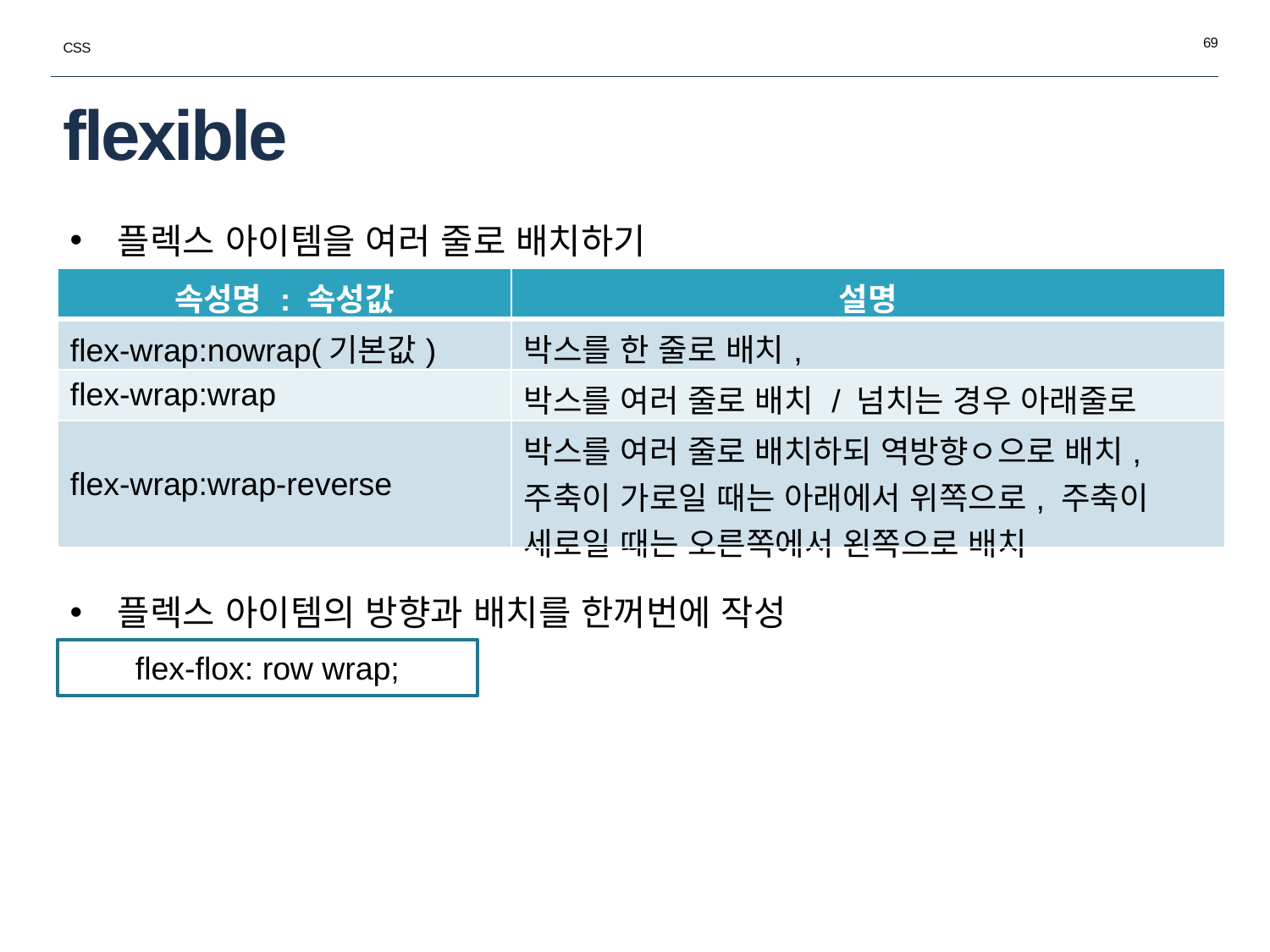

69
CSS
# flexible
플렉스 아이템을 여러 줄로 배치하기
| 속성명 : 속성값 | 설명 |
| --- | --- |
| flex-wrap:nowrap(기본값) | 박스를 한 줄로 배치, |
| flex-wrap:wrap | 박스를 여러 줄로 배치 / 넘치는 경우 아래줄로 |
| flex-wrap:wrap-reverse | 박스를 여러 줄로 배치하되 역방향ㅇ으로 배치, 주축이 가로일 때는 아래에서 위쪽으로, 주축이 세로일 때는 오른쪽에서 왼쪽으로 배치 |
플렉스 아이템의 방향과 배치를 한꺼번에 작성
flex-flox: row wrap;